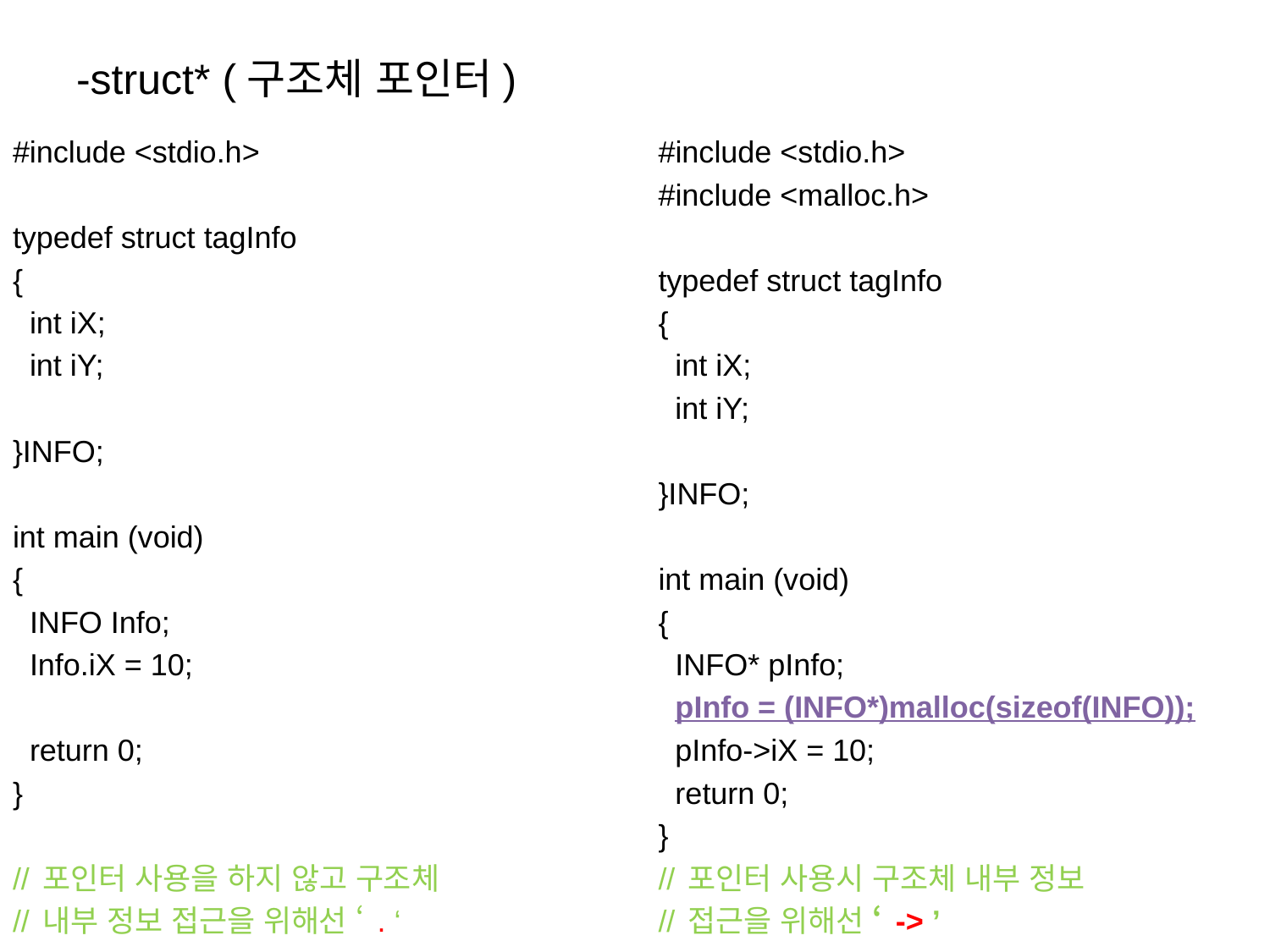

# -struct* (구조체 포인터)
#include <stdio.h>

typedef struct tagInfo
{
  int iX;
  int iY;

}INFO;

int main (void)
{
  INFO Info;
  Info.iX = 10;

  return 0;
}

// 포인터 사용을 하지 않고 구조체
// 내부 정보 접근을 위해선 ‘ . ‘
#include <stdio.h>
#include <malloc.h>

typedef struct tagInfo
{
  int iX;
  int iY;

}INFO;

int main (void)
{
  INFO* pInfo;
  pInfo = (INFO*)malloc(sizeof(INFO));
  pInfo->iX = 10;
  return 0;
}
// 포인터 사용시 구조체 내부 정보
// 접근을 위해선 ‘ -> ’